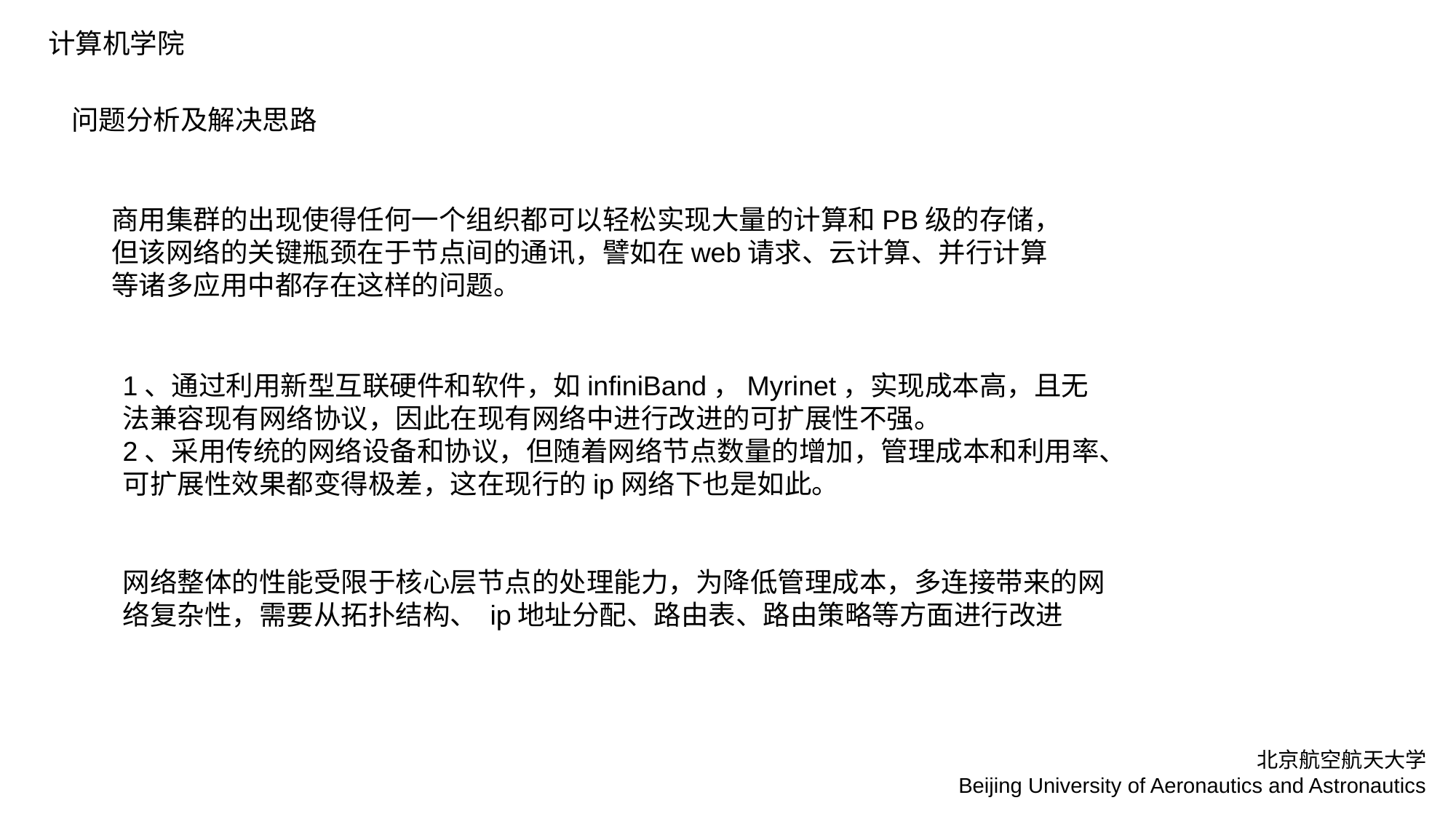

问题分析及解决思路
商用集群的出现使得任何一个组织都可以轻松实现大量的计算和PB级的存储，但该网络的关键瓶颈在于节点间的通讯，譬如在web请求、云计算、并行计算等诸多应用中都存在这样的问题。
1、通过利用新型互联硬件和软件，如infiniBand，Myrinet，实现成本高，且无法兼容现有网络协议，因此在现有网络中进行改进的可扩展性不强。
2、采用传统的网络设备和协议，但随着网络节点数量的增加，管理成本和利用率、可扩展性效果都变得极差，这在现行的ip网络下也是如此。

网络整体的性能受限于核心层节点的处理能力，为降低管理成本，多连接带来的网络复杂性，需要从拓扑结构、 ip地址分配、路由表、路由策略等方面进行改进